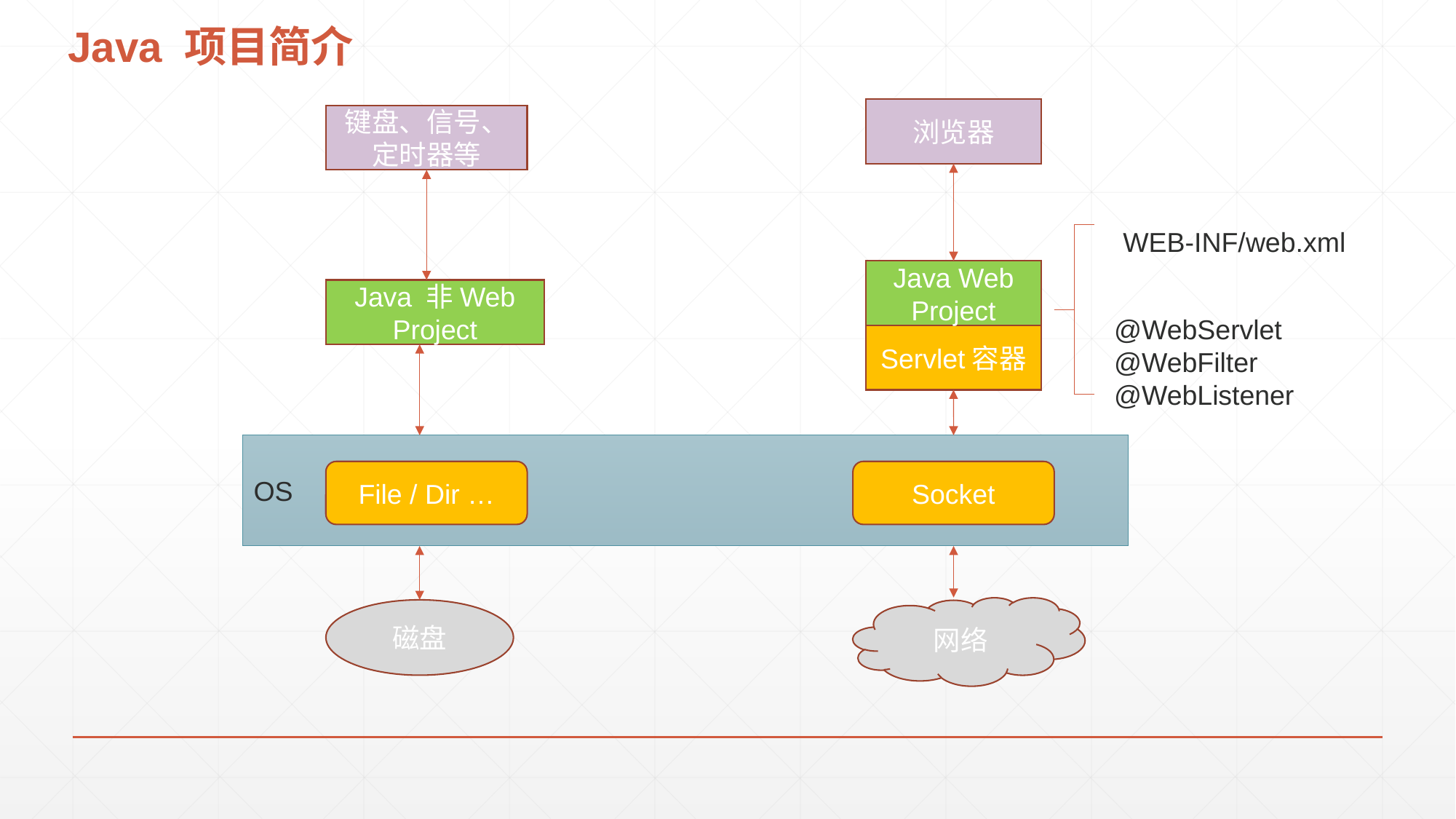

Java 项目简介
浏览器
键盘、信号、定时器等
WEB-INF/web.xml

Java Web Project
Java 非Web Project
@WebServlet
@WebFilter
@WebListener
Servlet容器
OS
File / Dir …
Socket
网络
磁盘